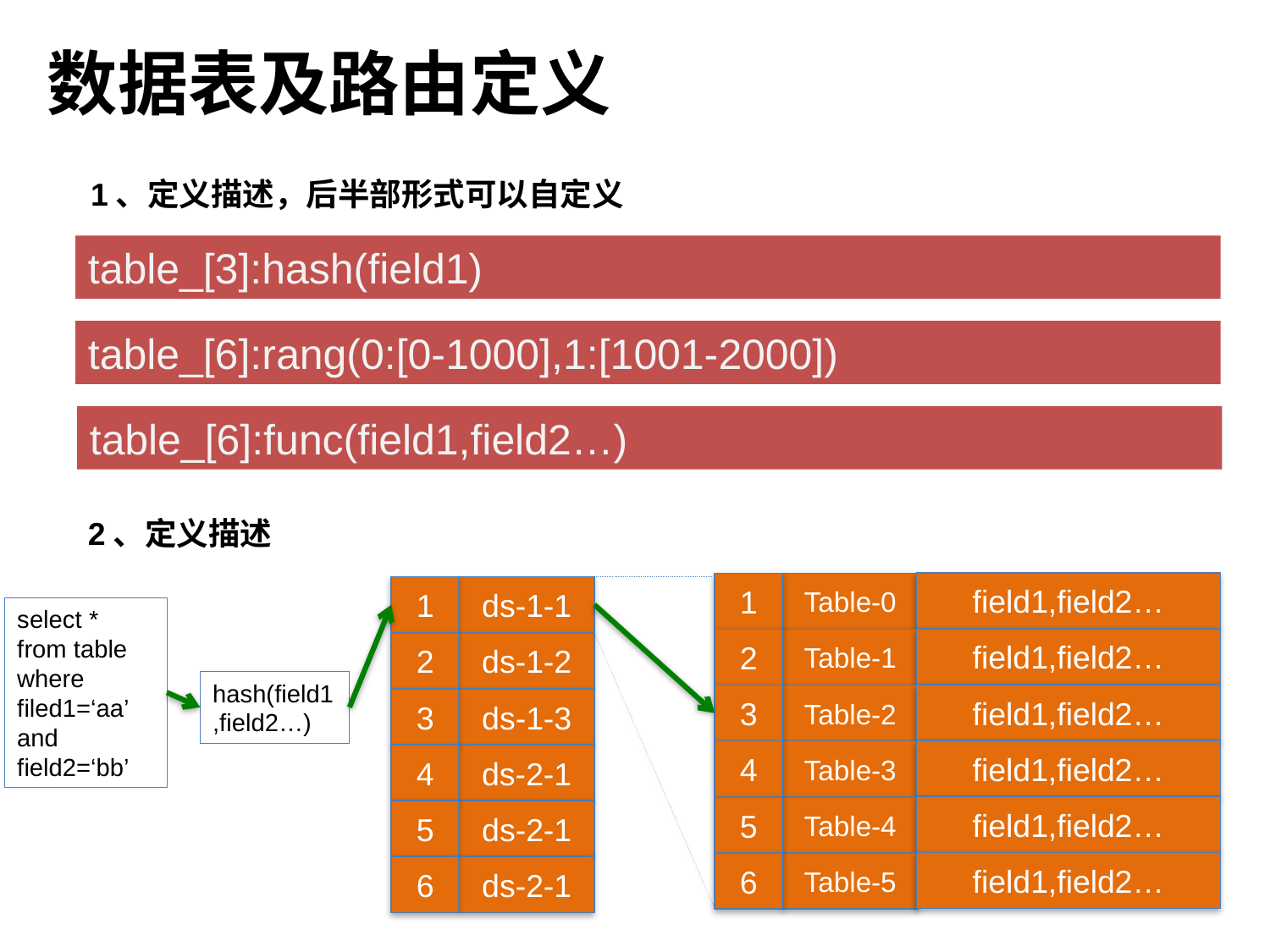

数据表及路由定义
1、定义描述，后半部形式可以自定义
table_[3]:hash(field1)
table_[6]:rang(0:[0-1000],1:[1001-2000])
table_[6]:func(field1,field2…)
2、定义描述
field1,field2…
1
Table-0
1
ds-1-1
select * from table where filed1=‘aa’ and field2=‘bb’
field1,field2…
2
Table-1
2
ds-1-2
hash(field1,field2…)
field1,field2…
3
Table-2
3
ds-1-3
field1,field2…
4
Table-3
4
ds-2-1
field1,field2…
5
Table-4
5
ds-2-1
field1,field2…
6
Table-5
6
ds-2-1